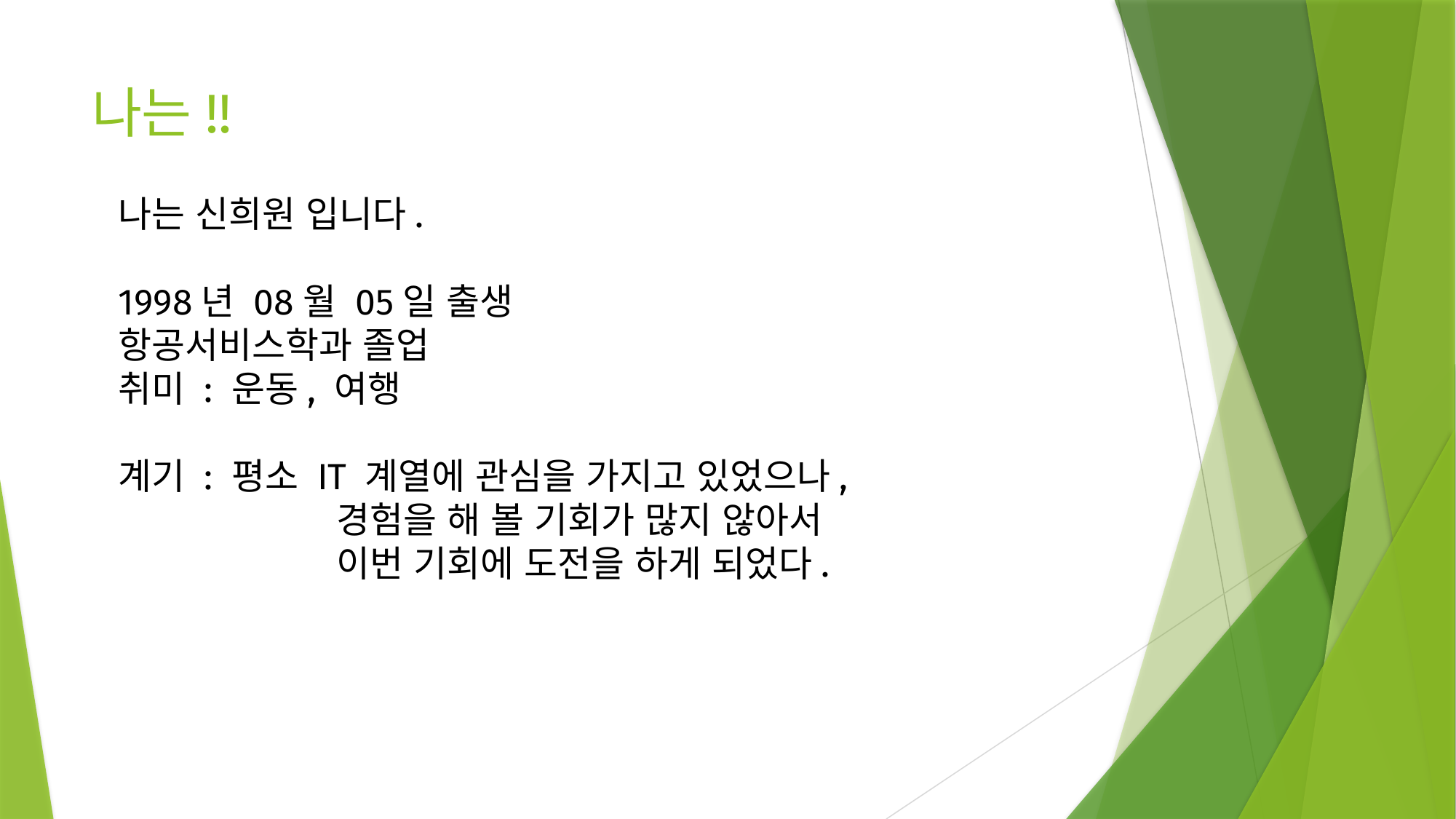

# 나는!!
나는 신희원 입니다.

1998년 08월 05일 출생
항공서비스학과 졸업
취미 : 운동, 여행

계기 : 평소 IT 계열에 관심을 가지고 있었으나,
		경험을 해 볼 기회가 많지 않아서
		이번 기회에 도전을 하게 되었다.